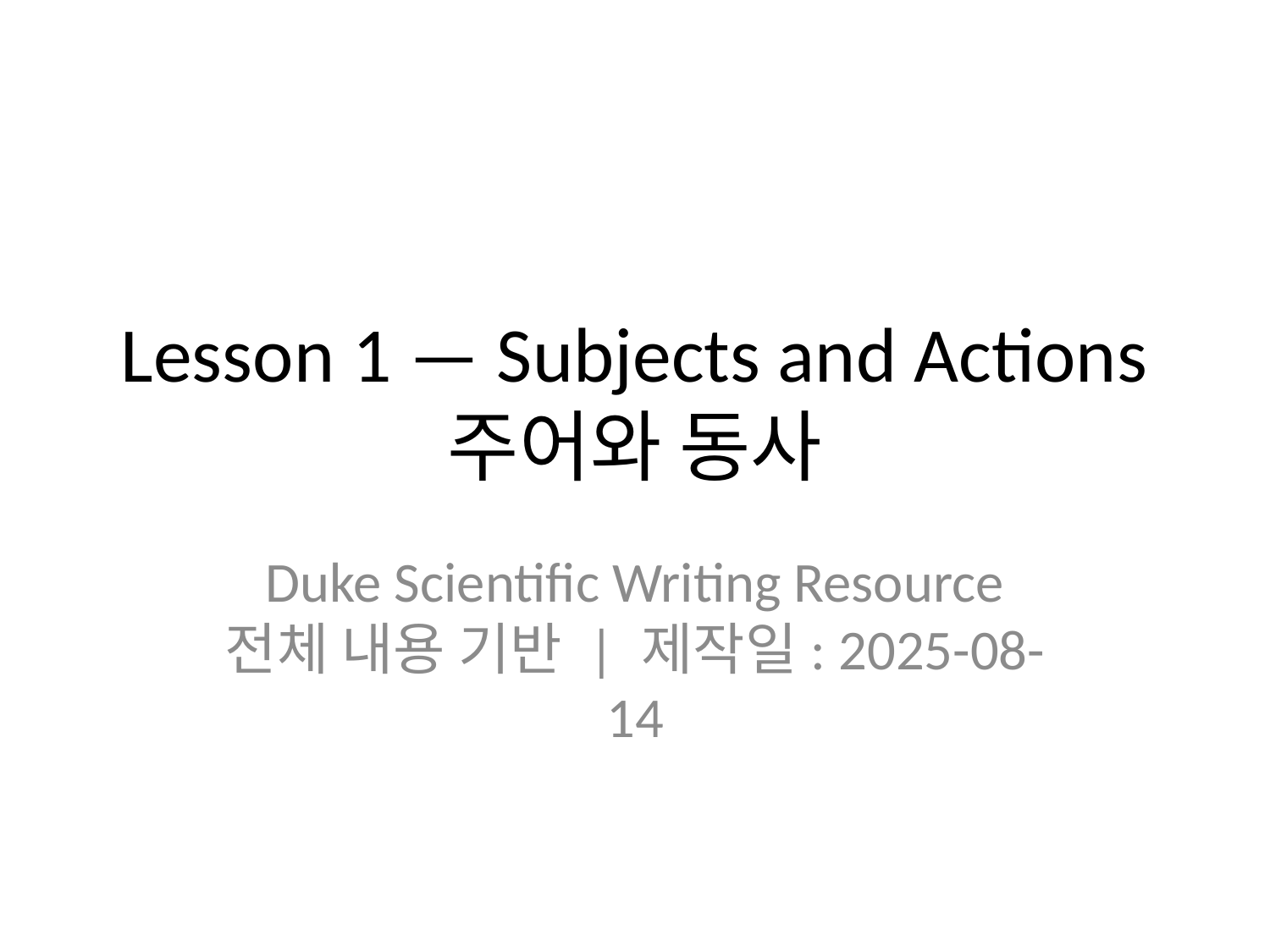

# Lesson 1 — Subjects and Actions
주어와 동사
Duke Scientific Writing Resource 전체 내용 기반 | 제작일: 2025-08-14